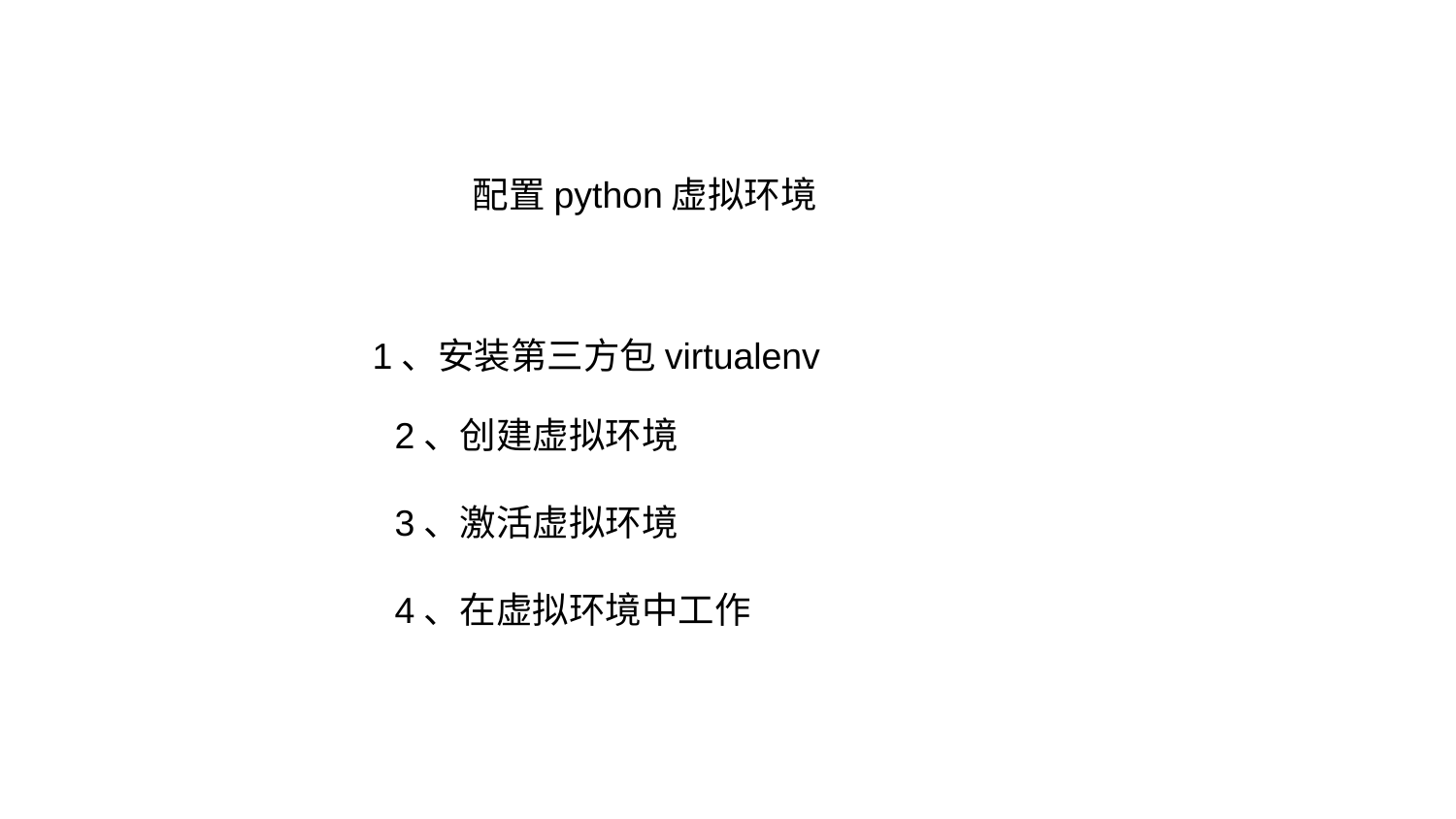

配置python虚拟环境
1、安装第三方包virtualenv
2、创建虚拟环境

3、激活虚拟环境

4、在虚拟环境中工作